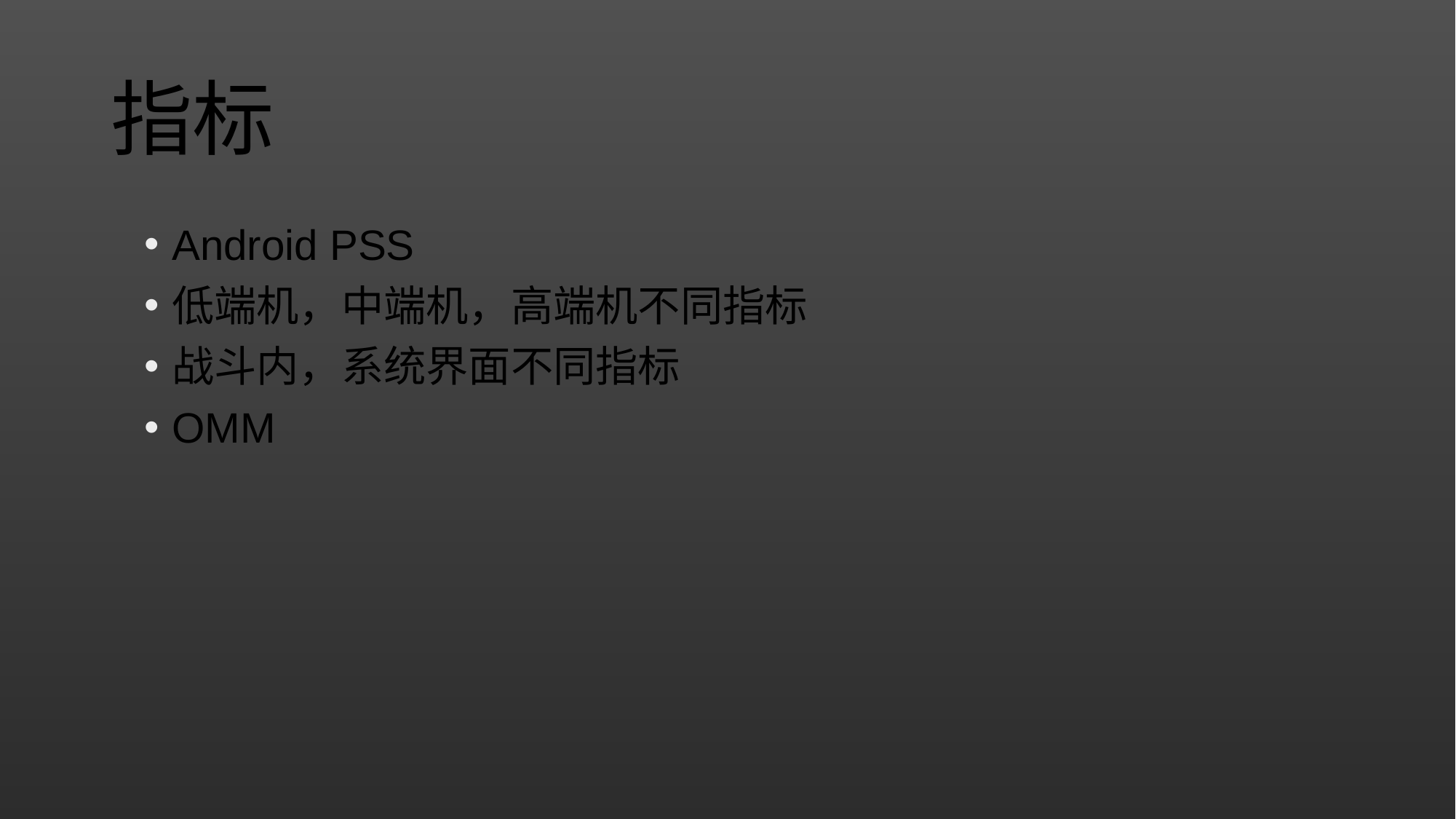

# 指标
Android PSS
低端机，中端机，高端机不同指标
战斗内，系统界面不同指标
OMM